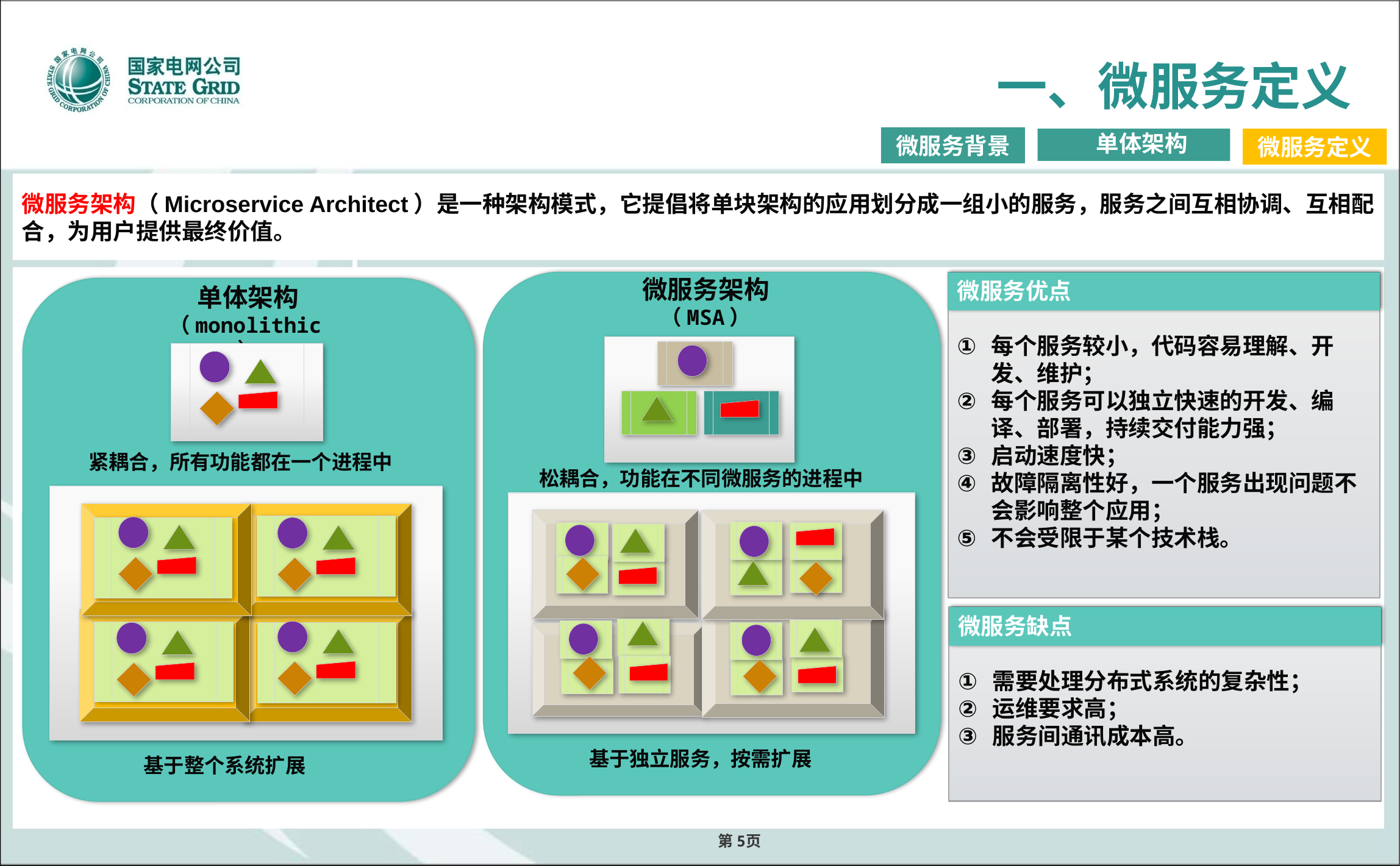

# 一、微服务定义
微服务背景
  单体架构
微服务定义
微服务架构（Microservice Architect）是一种架构模式，它提倡将单块架构的应用划分成一组小的服务，服务之间互相协调、互相配合，为用户提供最终价值。

微服务架构
（MSA）

每个服务较小，代码容易理解、开发、维护；
每个服务可以独立快速的开发、编译、部署，持续交付能力强；
启动速度快；
故障隔离性好，一个服务出现问题不会影响整个应用；
不会受限于某个技术栈。

微服务优点
单体架构
（monolithic）

紧耦合，所有功能都在一个进程中
松耦合，功能在不同微服务的进程中

微服务缺点

需要处理分布式系统的复杂性；
运维要求高；
服务间通讯成本高。

5
基于独立服务，按需扩展
基于整个系统扩展
第5页